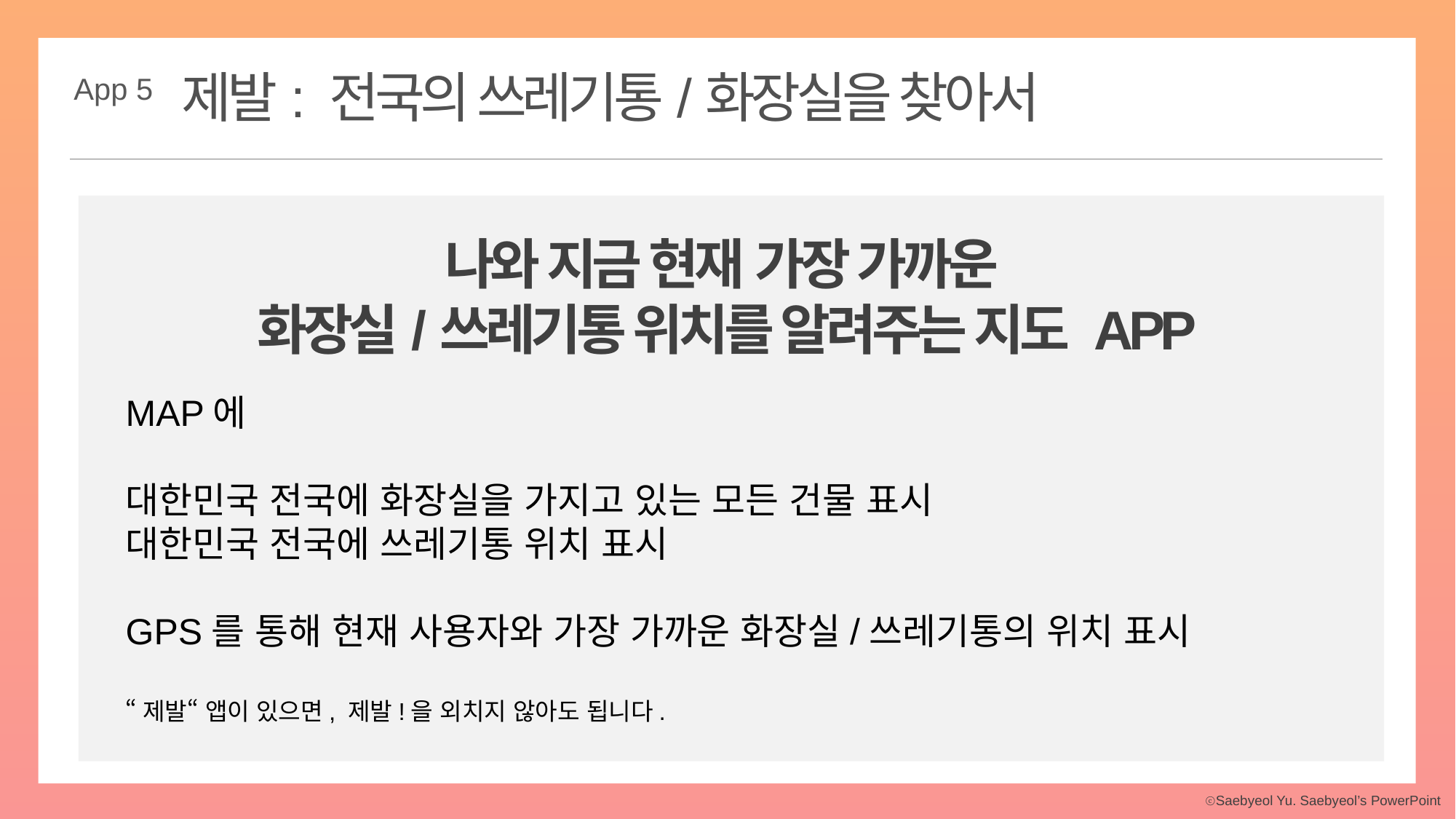

제발: 전국의 쓰레기통/화장실을 찾아서
App 5

나와 지금 현재 가장 가까운
화장실/쓰레기통 위치를 알려주는 지도 APP
MAP에

대한민국 전국에 화장실을 가지고 있는 모든 건물 표시
대한민국 전국에 쓰레기통 위치 표시

GPS를 통해 현재 사용자와 가장 가까운 화장실/쓰레기통의 위치 표시

“제발“ 앱이 있으면, 제발!을 외치지 않아도 됩니다.